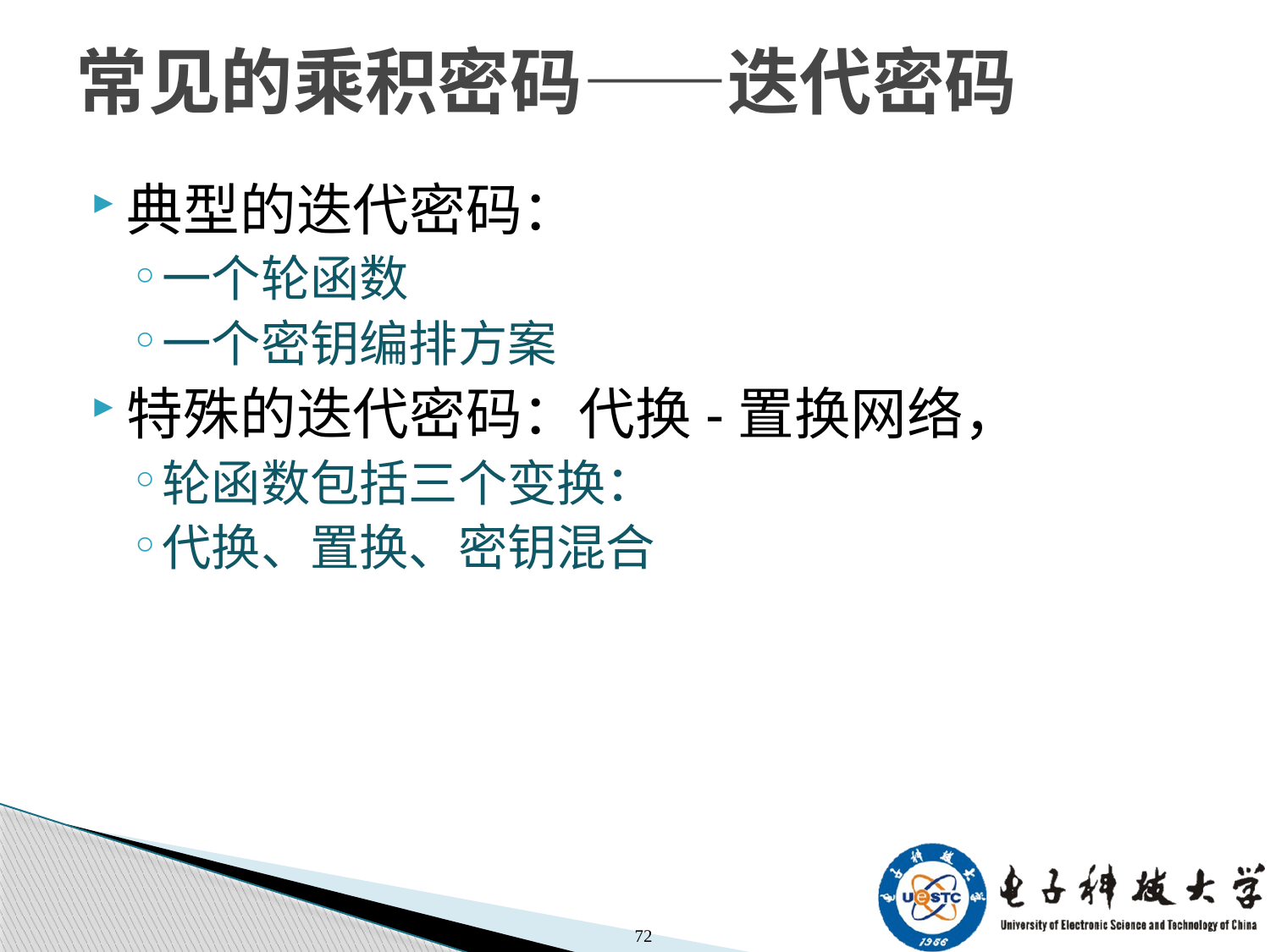

# 常见的乘积密码——迭代密码
典型的迭代密码：
一个轮函数
一个密钥编排方案
特殊的迭代密码：代换-置换网络，
轮函数包括三个变换：
代换、置换、密钥混合
72